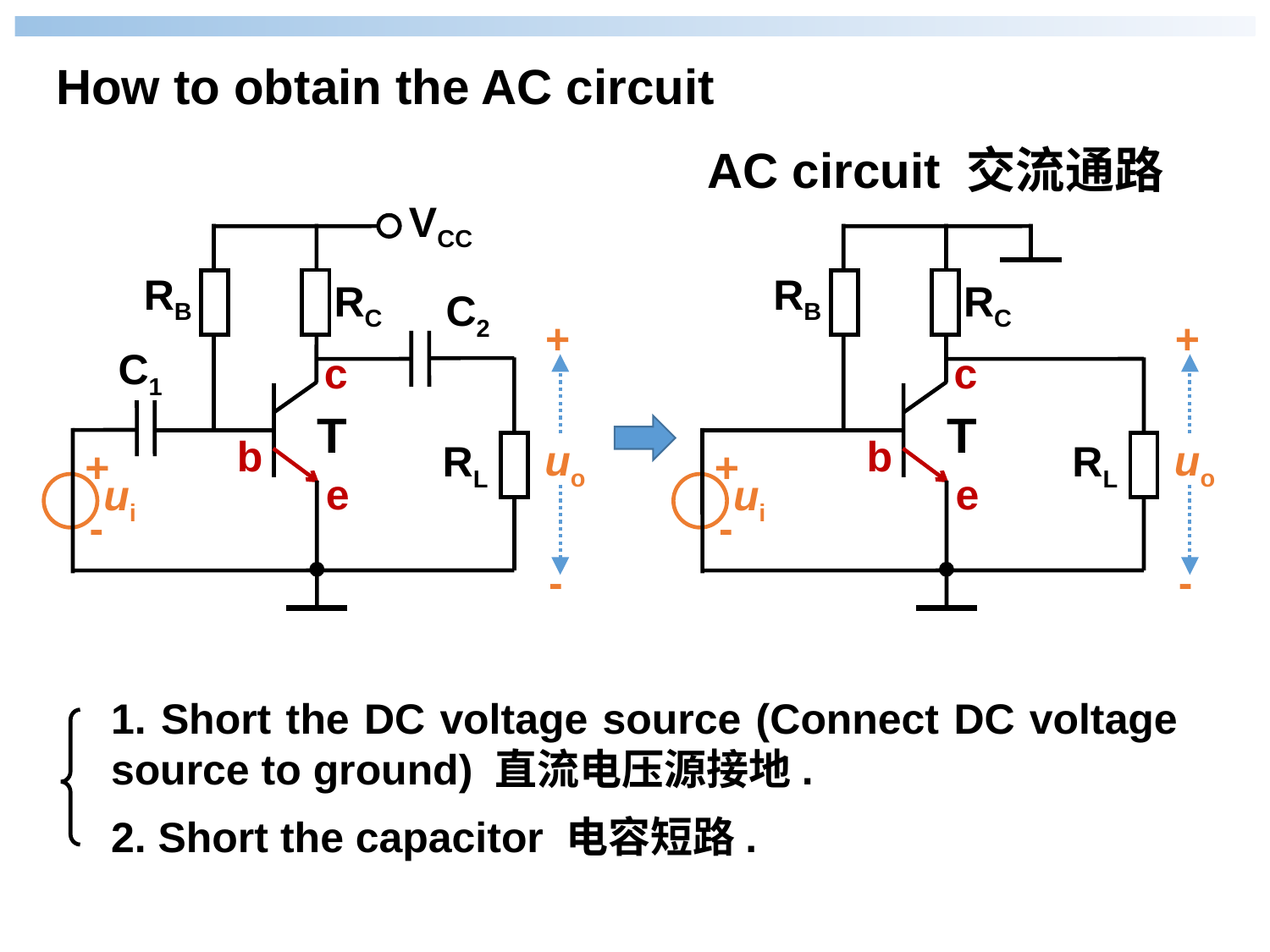

How to obtain the AC circuit
AC circuit 交流通路
VCC

RB
RC

uo
+
ui

-
+
-

RL

C2

C1

T

c
b
e

RB
RC

uo
+
ui

-
+
-

RL

T

c
b
e

1. Short the DC voltage source (Connect DC voltage source to ground) 直流电压源接地.

2. Short the capacitor 电容短路.